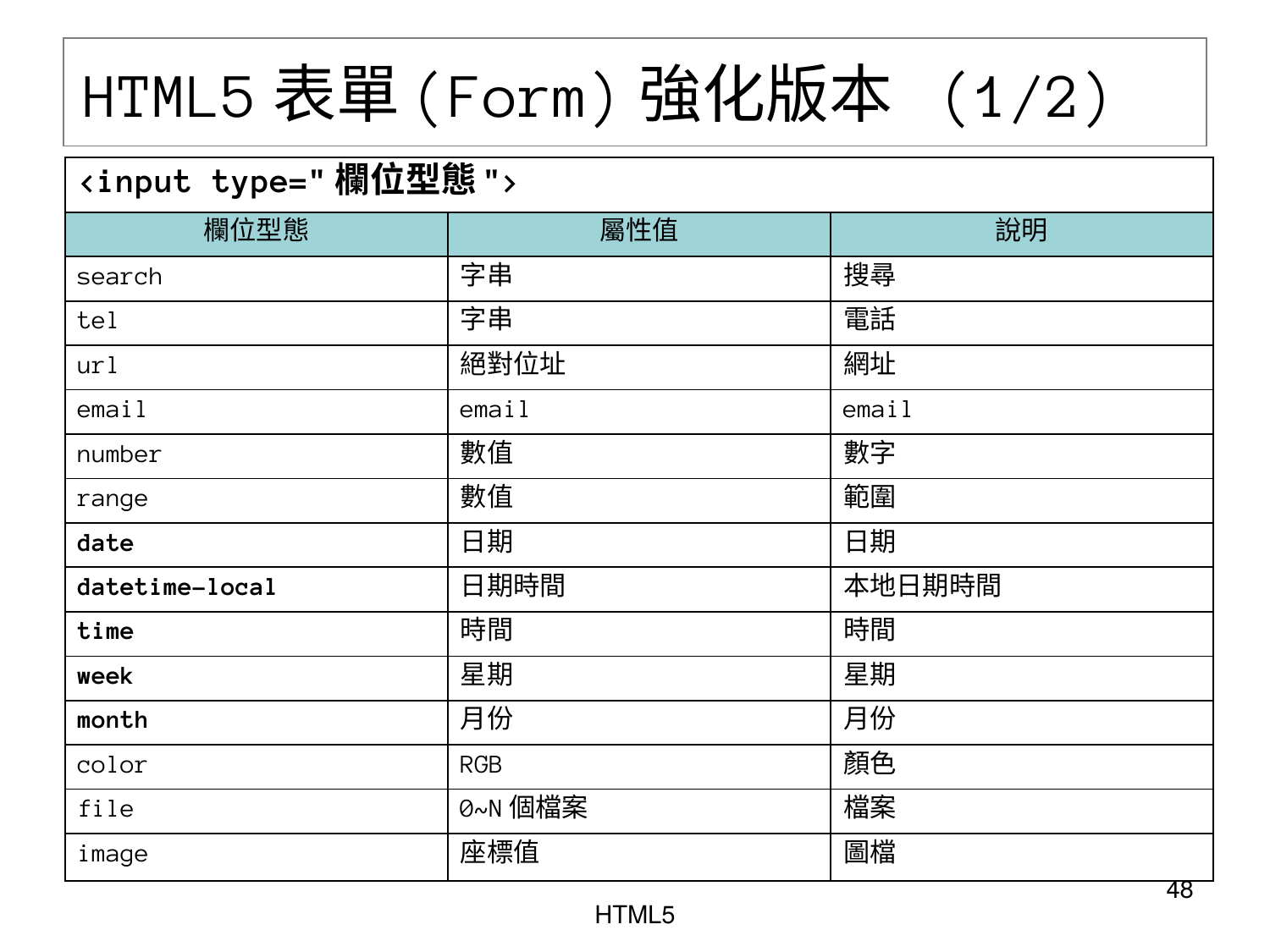

# HTML5表單(Form)強化版本 (1/2)
| <input type="欄位型態"> |  |  |
| --- | --- | --- |
| 欄位型態 | 屬性值 | 說明 |
| search | 字串 | 搜尋 |
| tel | 字串 | 電話 |
| url | 絕對位址 | 網址 |
| email | email | email |
| number | 數值 | 數字 |
| range | 數值 | 範圍 |
| date | 日期 | 日期 |
| datetime-local | 日期時間 | 本地日期時間 |
| time | 時間 | 時間 |
| week | 星期 | 星期 |
| month | 月份 | 月份 |
| color | RGB | 顏色 |
| file | 0~N個檔案 | 檔案 |
| image | 座標值 | 圖檔 |
48
HTML5